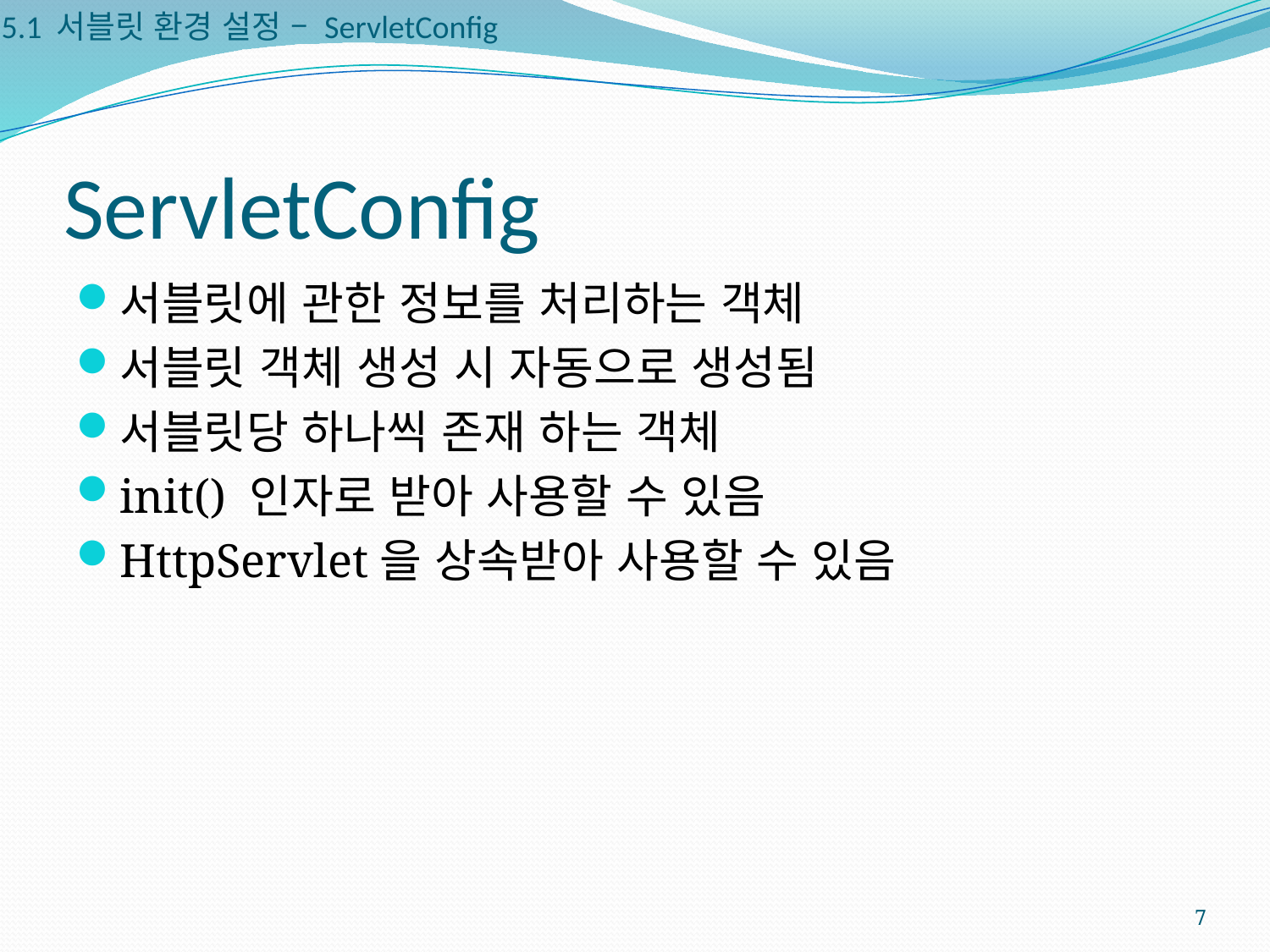

5.1 서블릿 환경 설정 – ServletConfig
# ServletConfig
서블릿에 관한 정보를 처리하는 객체
서블릿 객체 생성 시 자동으로 생성됨
서블릿당 하나씩 존재 하는 객체
init() 인자로 받아 사용할 수 있음
HttpServlet을 상속받아 사용할 수 있음
7